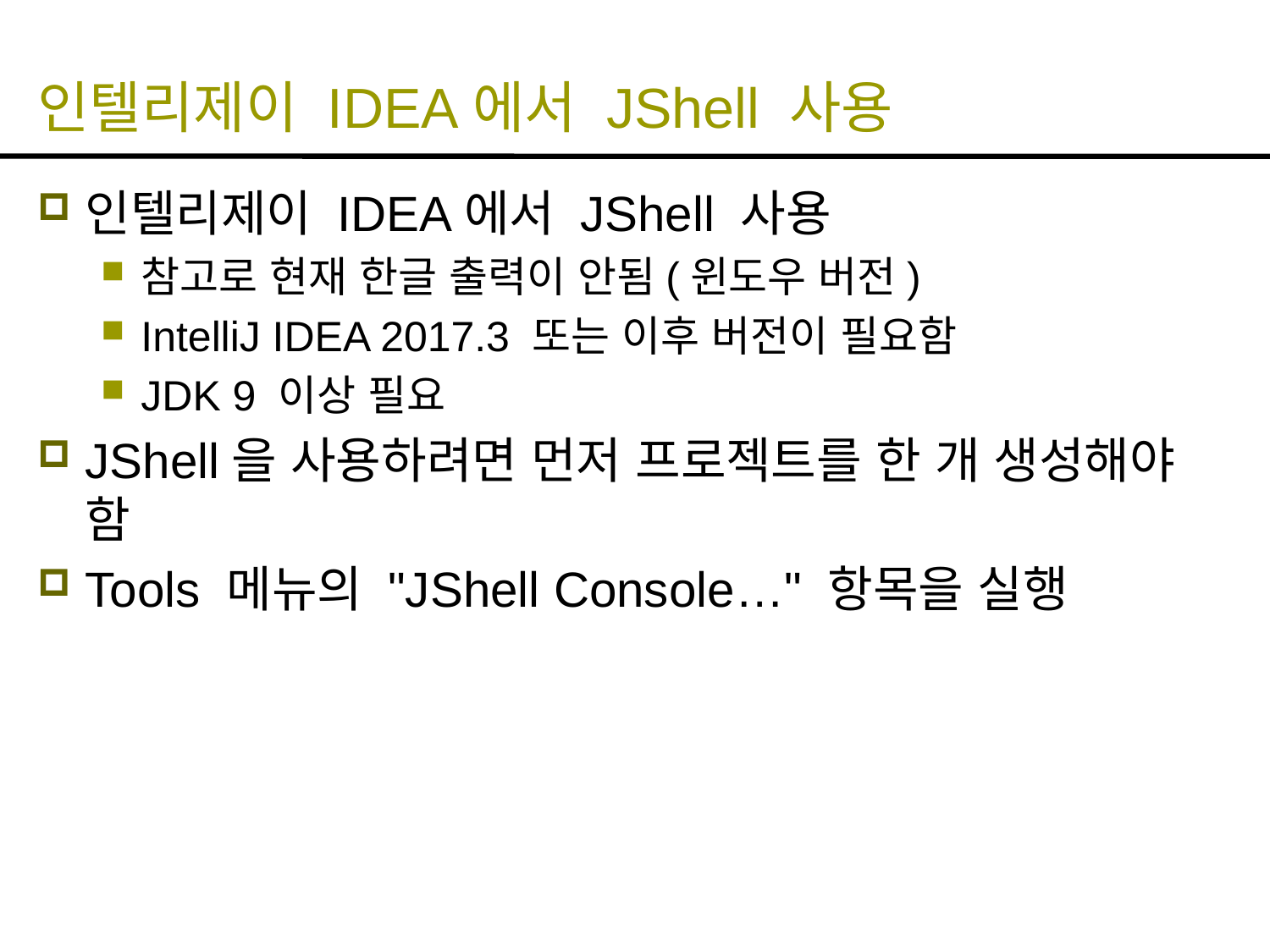

# 인텔리제이 IDEA에서 JShell 사용
인텔리제이 IDEA에서 JShell 사용
참고로 현재 한글 출력이 안됨(윈도우 버전)
IntelliJ IDEA 2017.3 또는 이후 버전이 필요함
JDK 9 이상 필요
JShell을 사용하려면 먼저 프로젝트를 한 개 생성해야 함
Tools 메뉴의 "JShell Console…" 항목을 실행